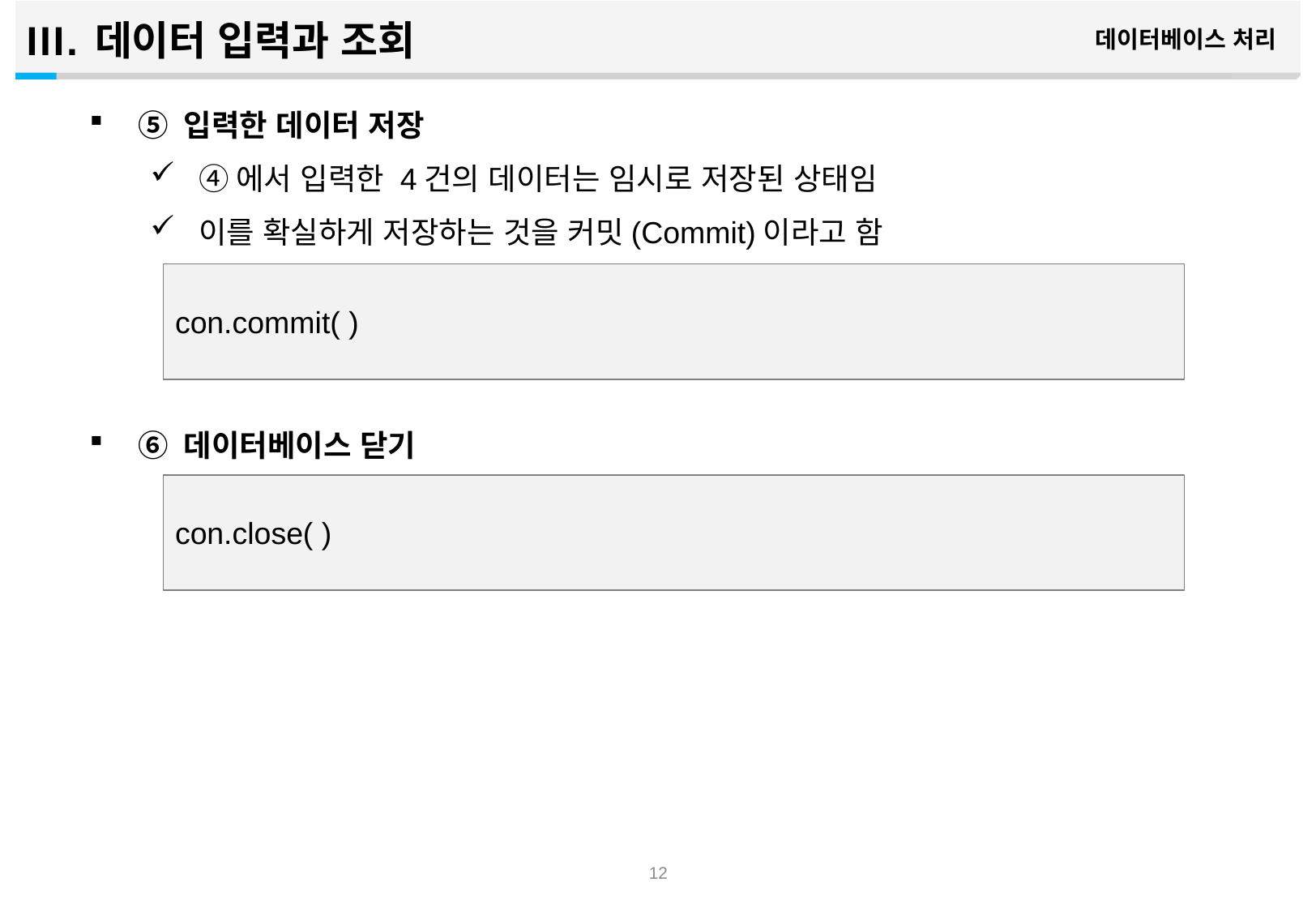

데이터 입력과 조회
데이터베이스 처리
⑤ 입력한 데이터 저장
④에서 입력한 4건의 데이터는 임시로 저장된 상태임
이를 확실하게 저장하는 것을 커밋(Commit)이라고 함

⑥ 데이터베이스 닫기
con.commit( )
con.close( )
12